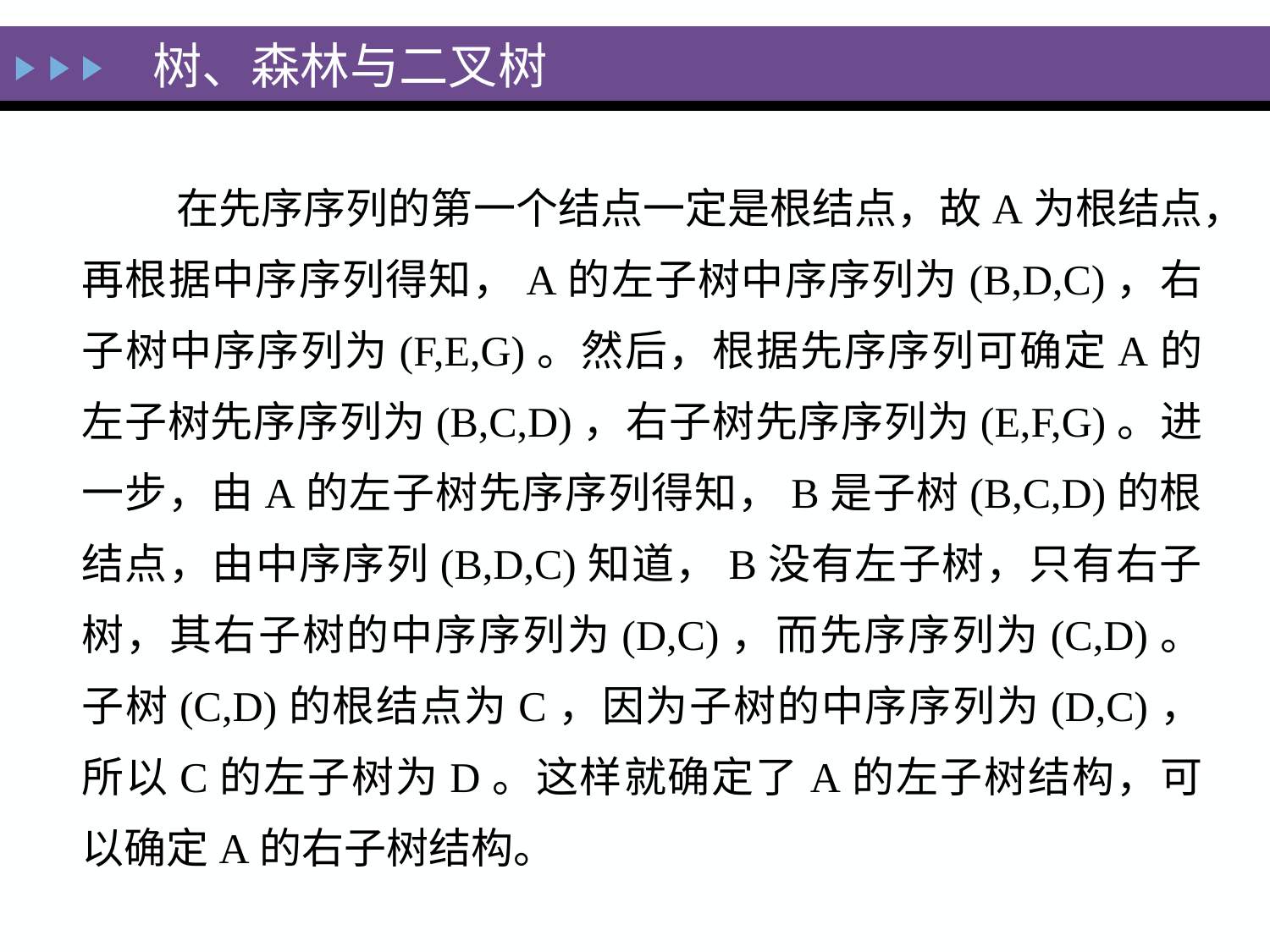

# 树、森林与二叉树
 在先序序列的第一个结点一定是根结点，故A为根结点，再根据中序序列得知，A的左子树中序序列为(B,D,C)，右子树中序序列为(F,E,G)。然后，根据先序序列可确定A的左子树先序序列为(B,C,D)，右子树先序序列为(E,F,G)。进一步，由A的左子树先序序列得知，B是子树(B,C,D)的根结点，由中序序列(B,D,C)知道，B没有左子树，只有右子树，其右子树的中序序列为(D,C)，而先序序列为(C,D)。子树(C,D)的根结点为C，因为子树的中序序列为(D,C)，所以C的左子树为D。这样就确定了A的左子树结构，可以确定A的右子树结构。